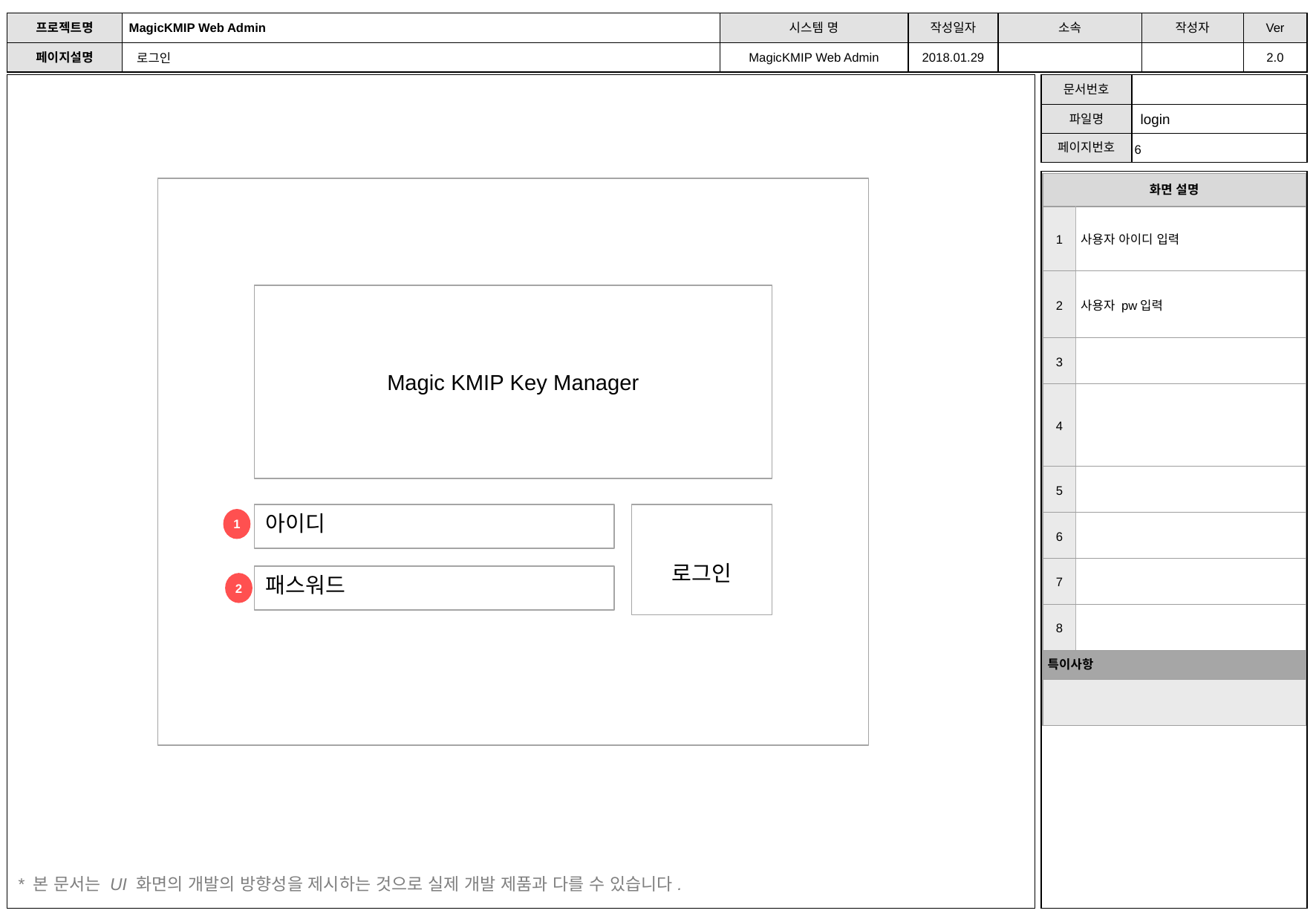

로그인

login
| 화면 설명 |  |
| --- | --- |
| 1 | 사용자 아이디 입력 |
| 2 | 사용자 pw입력 |
| 3 |  |
| 4 |  |
| 5 |  |
| 6 |  |
| 7 |  |
| 8 |  |
| 특이사항 |  |
|  |  |

Magic KMIP Key Manager
아이디

로그인
1
패스워드
2
* 본 문서는 UI 화면의 개발의 방향성을 제시하는 것으로 실제 개발 제품과 다를 수 있습니다.